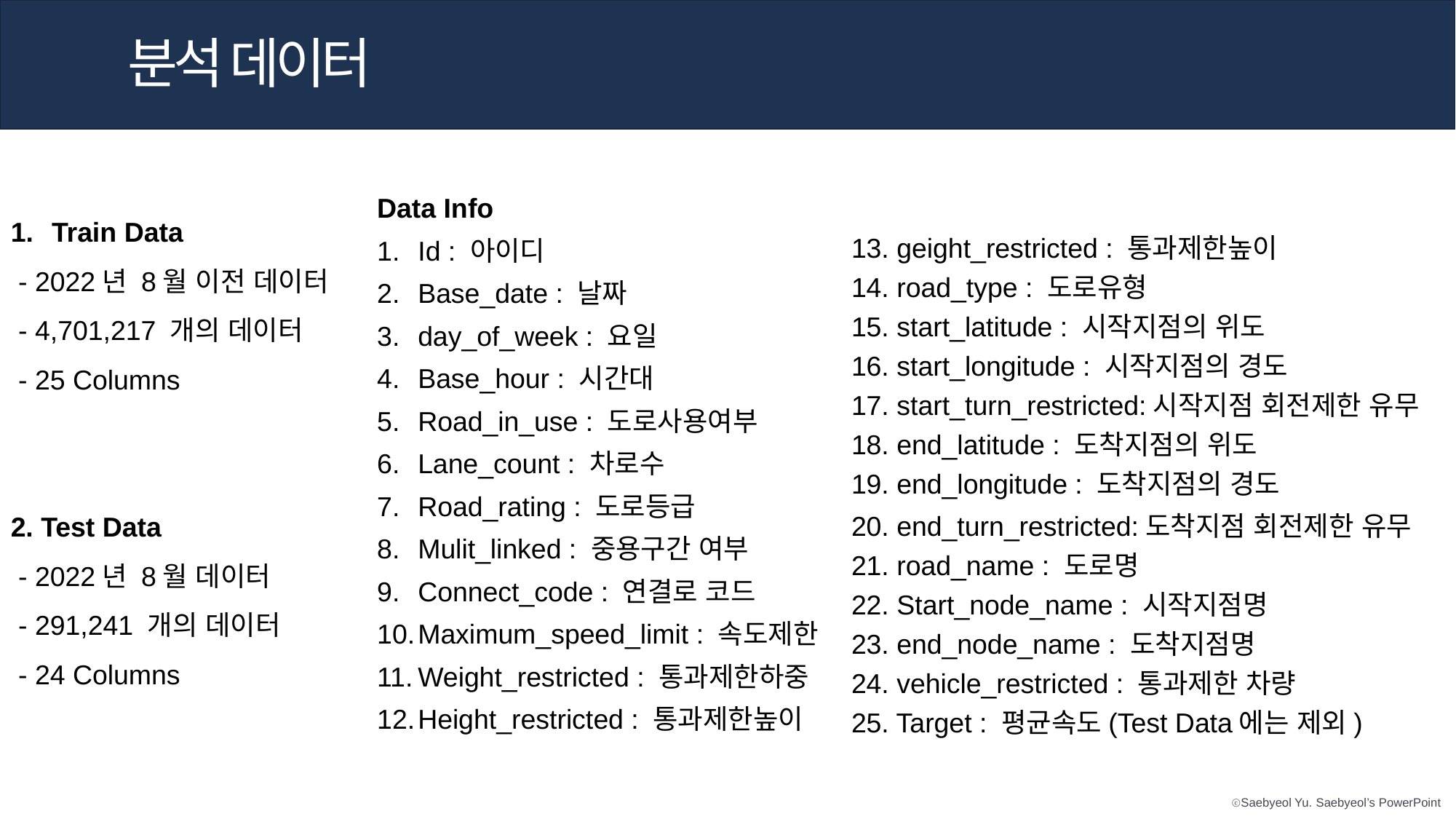

분석 데이터
Data Info
Id : 아이디
Base_date : 날짜
day_of_week : 요일
Base_hour : 시간대
Road_in_use : 도로사용여부
Lane_count : 차로수
Road_rating : 도로등급
Mulit_linked : 중용구간 여부
Connect_code : 연결로 코드
Maximum_speed_limit : 속도제한
Weight_restricted : 통과제한하중
Height_restricted : 통과제한높이

Train Data
 - 2022년 8월 이전 데이터
 - 4,701,217 개의 데이터
 - 25 Columns

2. Test Data
 - 2022년 8월 데이터
 - 291,241 개의 데이터
 - 24 Columns

13. geight_restricted : 통과제한높이
14. road_type : 도로유형
15. start_latitude : 시작지점의 위도
16. start_longitude : 시작지점의 경도
17. start_turn_restricted:시작지점 회전제한 유무
18. end_latitude : 도착지점의 위도
19. end_longitude : 도착지점의 경도
20. end_turn_restricted:도착지점 회전제한 유무
21. road_name : 도로명
22. Start_node_name : 시작지점명
23. end_node_name : 도착지점명
24. vehicle_restricted : 통과제한 차량
25. Target : 평균속도(Test Data에는 제외)